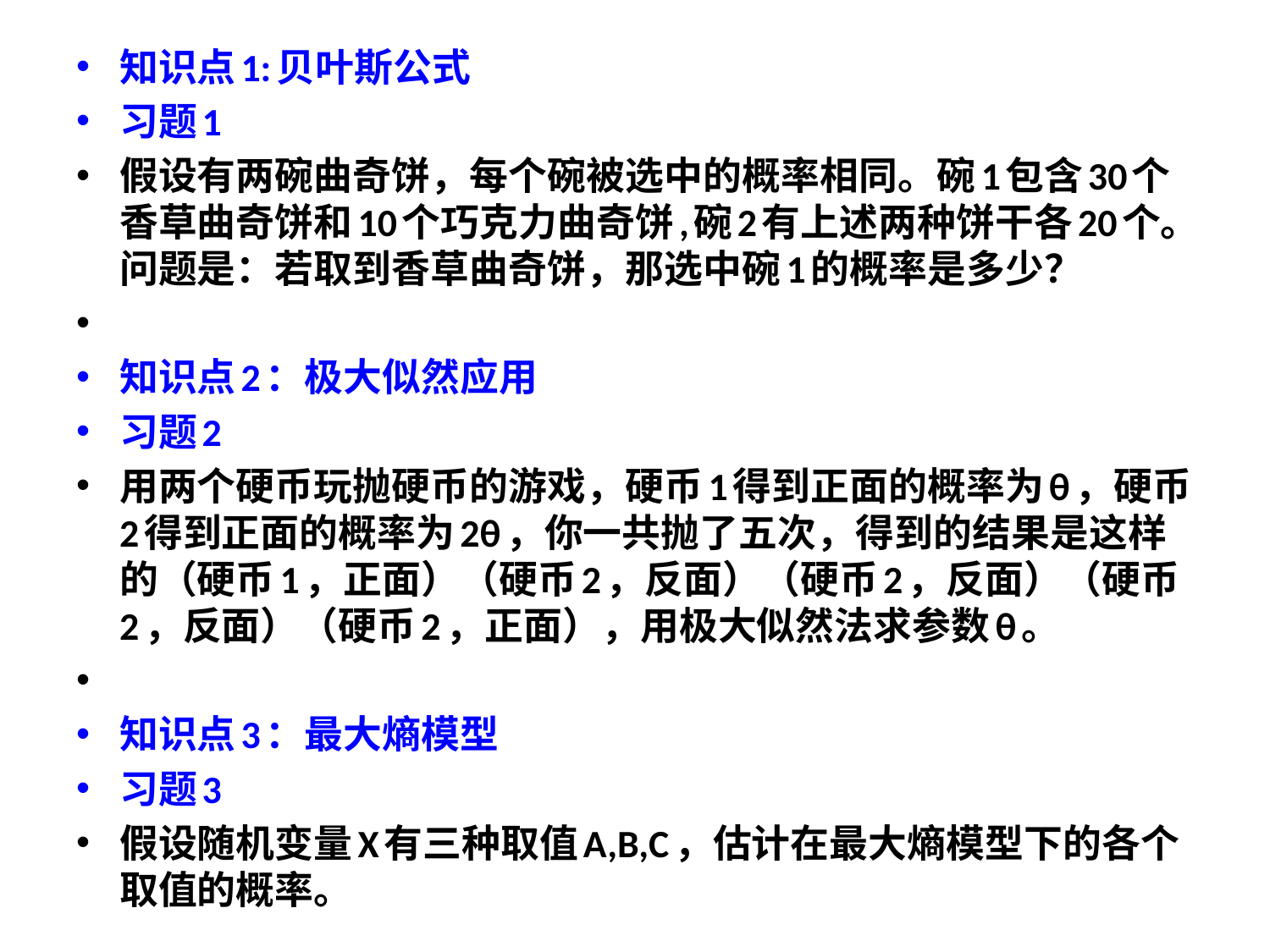

知识点1:贝叶斯公式
习题1
假设有两碗曲奇饼，每个碗被选中的概率相同。碗1包含30个香草曲奇饼和10个巧克力曲奇饼,碗2有上述两种饼干各20个。问题是：若取到香草曲奇饼，那选中碗1的概率是多少？

知识点2：极大似然应用
习题2
用两个硬币玩抛硬币的游戏，硬币1得到正面的概率为θ，硬币2得到正面的概率为2θ，你一共抛了五次，得到的结果是这样的（硬币1，正面）（硬币2，反面）（硬币2，反面）（硬币2，反面）（硬币2，正面），用极大似然法求参数θ。

知识点3：最大熵模型
习题3
假设随机变量X有三种取值A,B,C，估计在最大熵模型下的各个取值的概率。